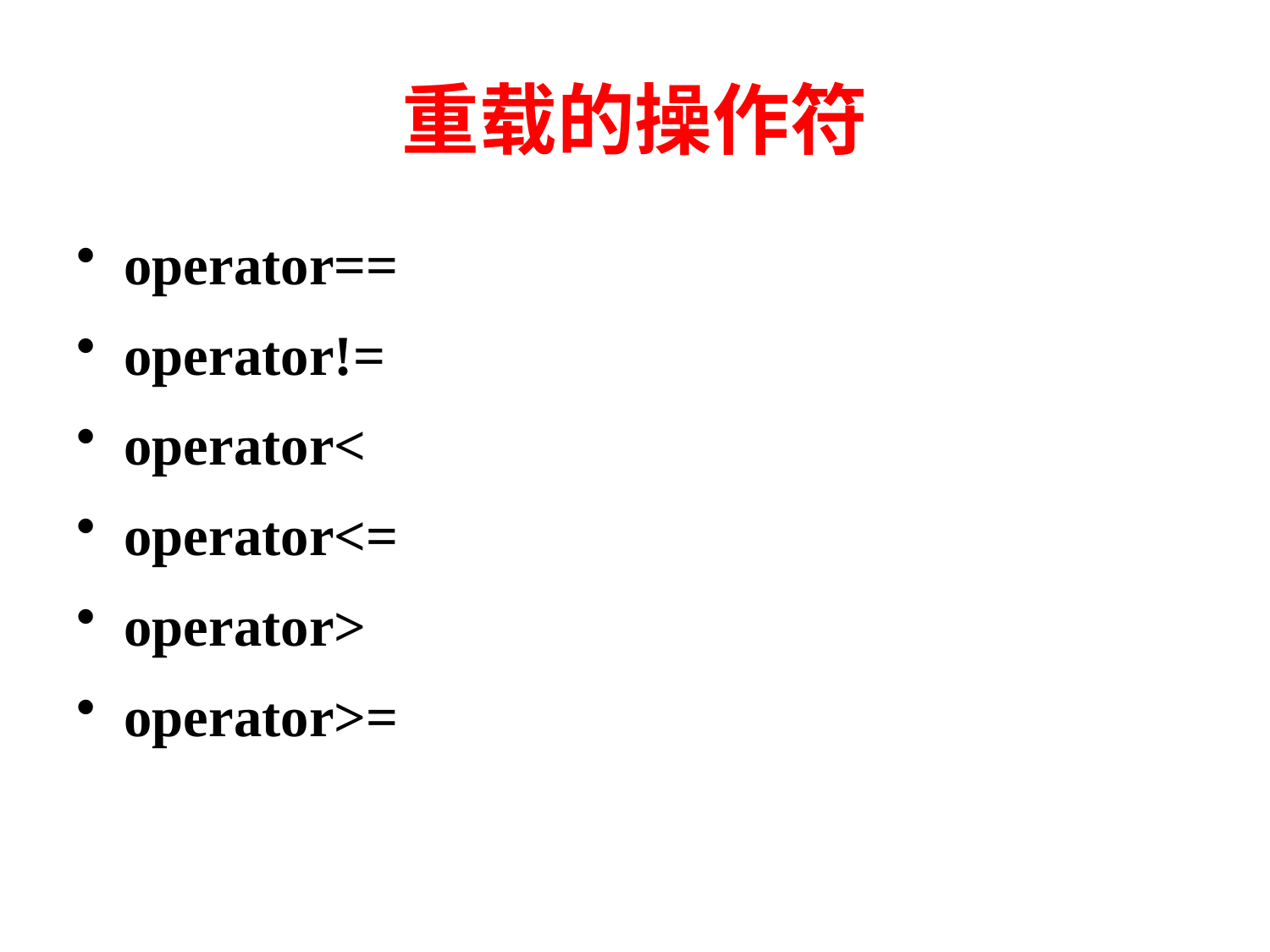

# 重载的操作符
operator==
operator!=
operator<
operator<=
operator>
operator>=